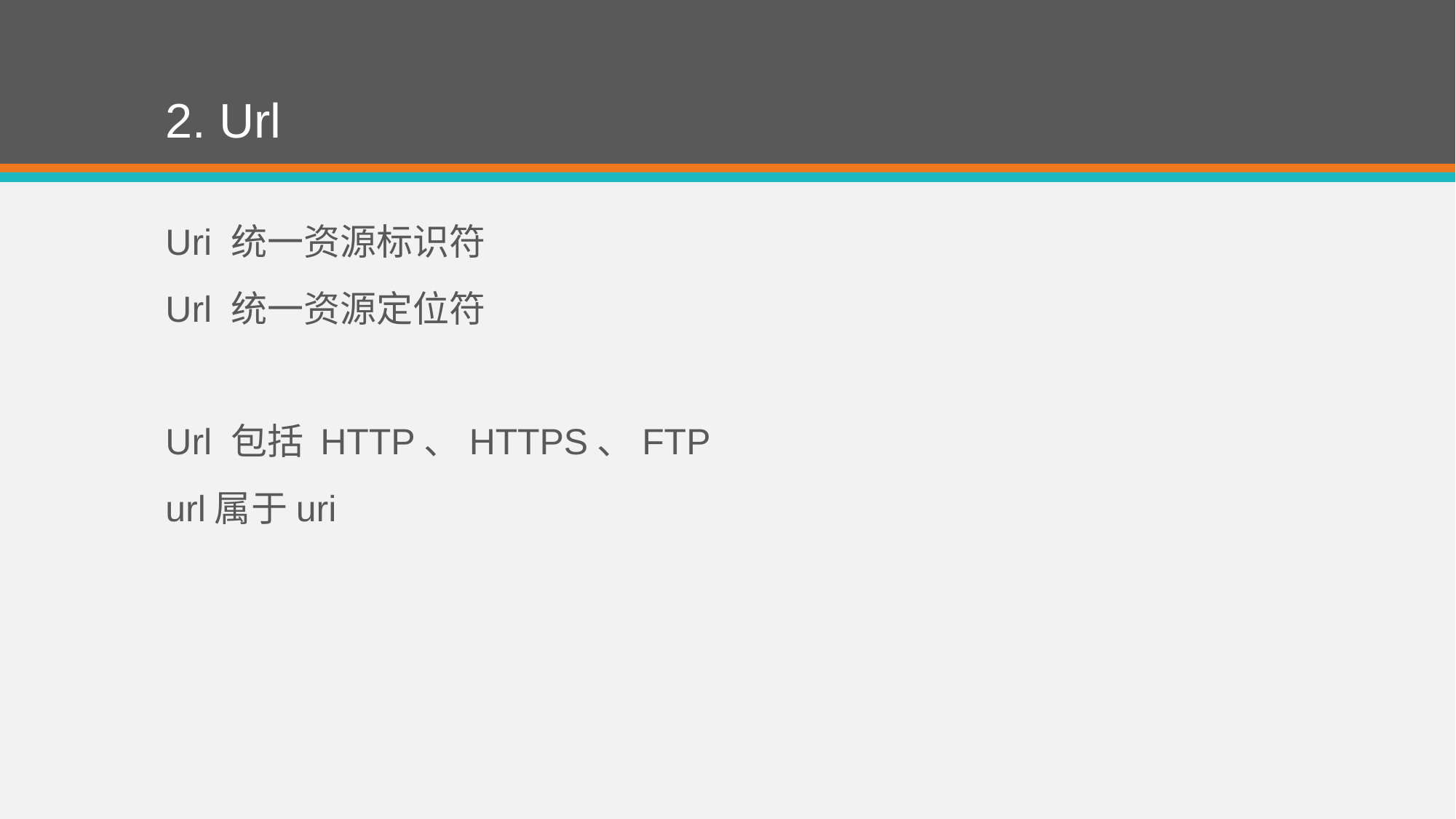

# 2. Url
Uri 统一资源标识符
Url 统一资源定位符

Url 包括 HTTP、HTTPS、FTP
url属于uri